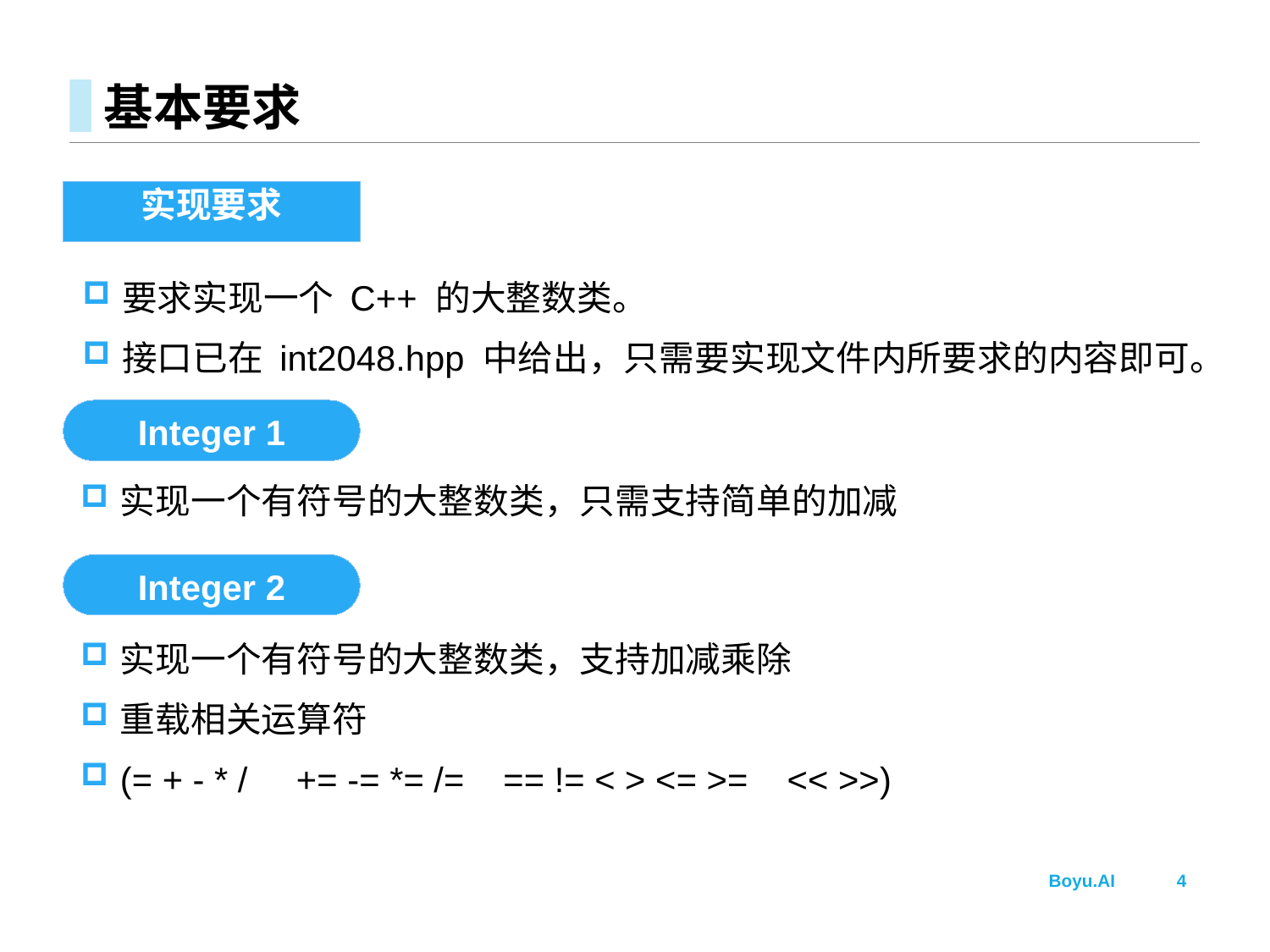

# 基本要求
实现要求

要求实现一个 C++ 的大整数类。
接口已在 int2048.hpp 中给出，只需要实现文件内所要求的内容即可。
Integer 1
实现一个有符号的大整数类，只需支持简单的加减
Integer 2
实现一个有符号的大整数类，支持加减乘除
重载相关运算符
(= + - * /     += -= *= /=    == != < > <= >=    << >>)